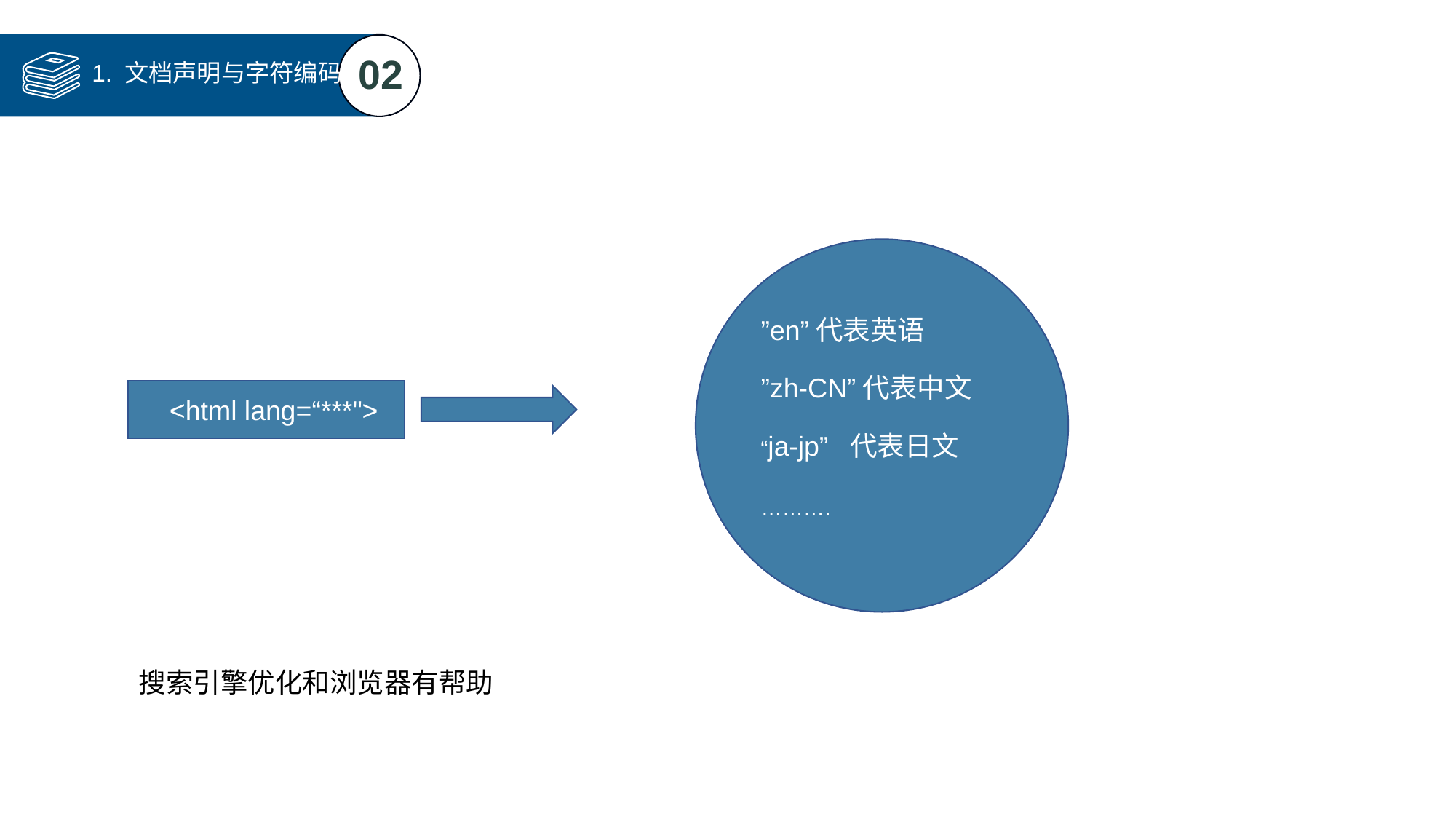

02
1. 文档声明与字符编码

”en”代表英语

”zh-CN”代表中文

“ja-jp”  代表日文

……….

    <html lang=“***">

搜索引擎优化和浏览器有帮助